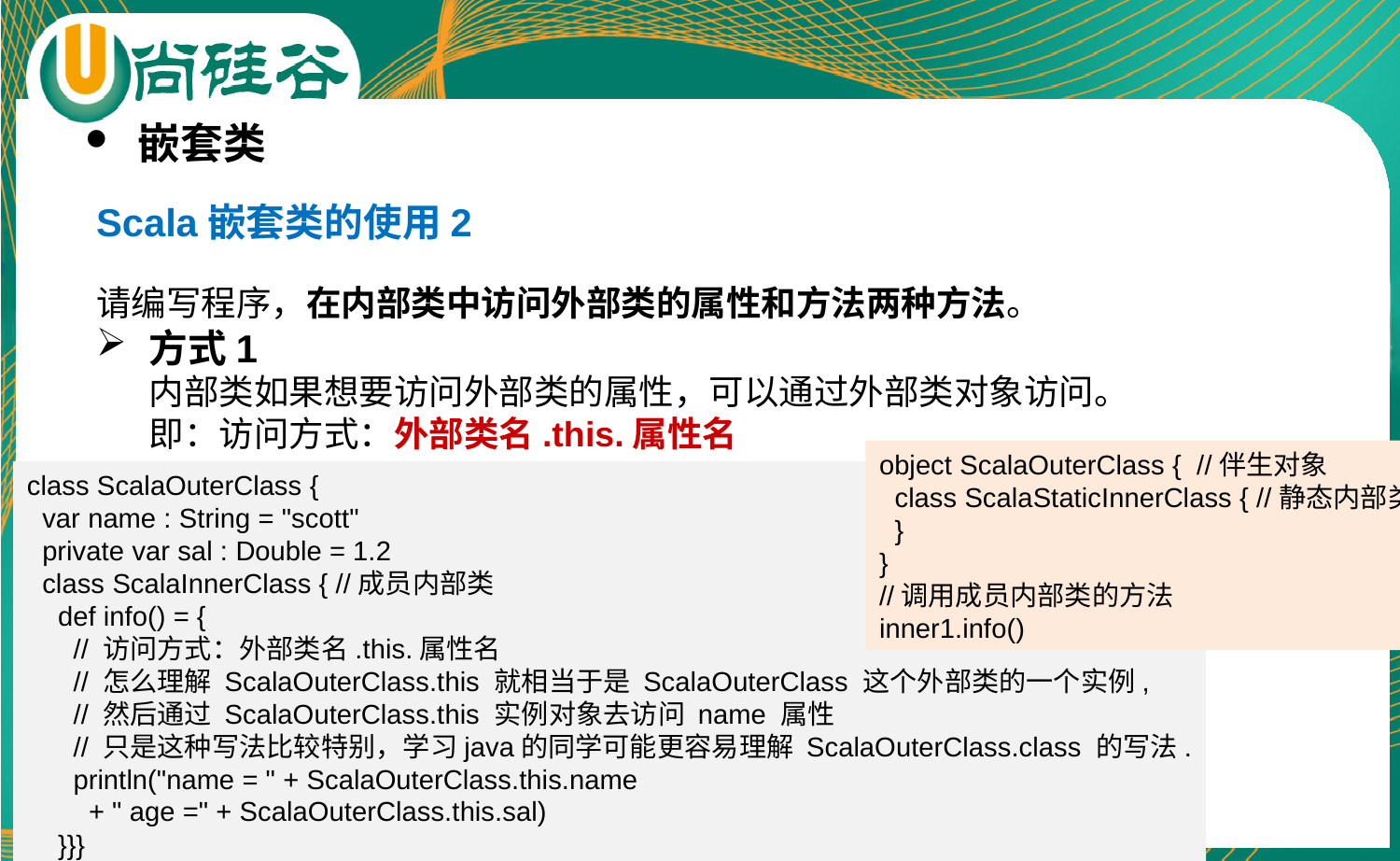

嵌套类

Scala嵌套类的使用2

请编写程序，在内部类中访问外部类的属性和方法两种方法。
方式1
内部类如果想要访问外部类的属性，可以通过外部类对象访问。
即：访问方式：外部类名.this.属性名

object ScalaOuterClass {  //伴生对象
  class ScalaStaticInnerClass { //静态内部类
  }
}
//调用成员内部类的方法
inner1.info()
class ScalaOuterClass {
  var name : String = "scott"
  private var sal : Double = 1.2
  class ScalaInnerClass { //成员内部类
    def info() = {
      // 访问方式：外部类名.this.属性名
      // 怎么理解 ScalaOuterClass.this 就相当于是 ScalaOuterClass 这个外部类的一个实例,
      // 然后通过 ScalaOuterClass.this 实例对象去访问 name 属性
      // 只是这种写法比较特别，学习java的同学可能更容易理解 ScalaOuterClass.class 的写法.
      println("name = " + ScalaOuterClass.this.name
        + " age =" + ScalaOuterClass.this.sal)
    }}}